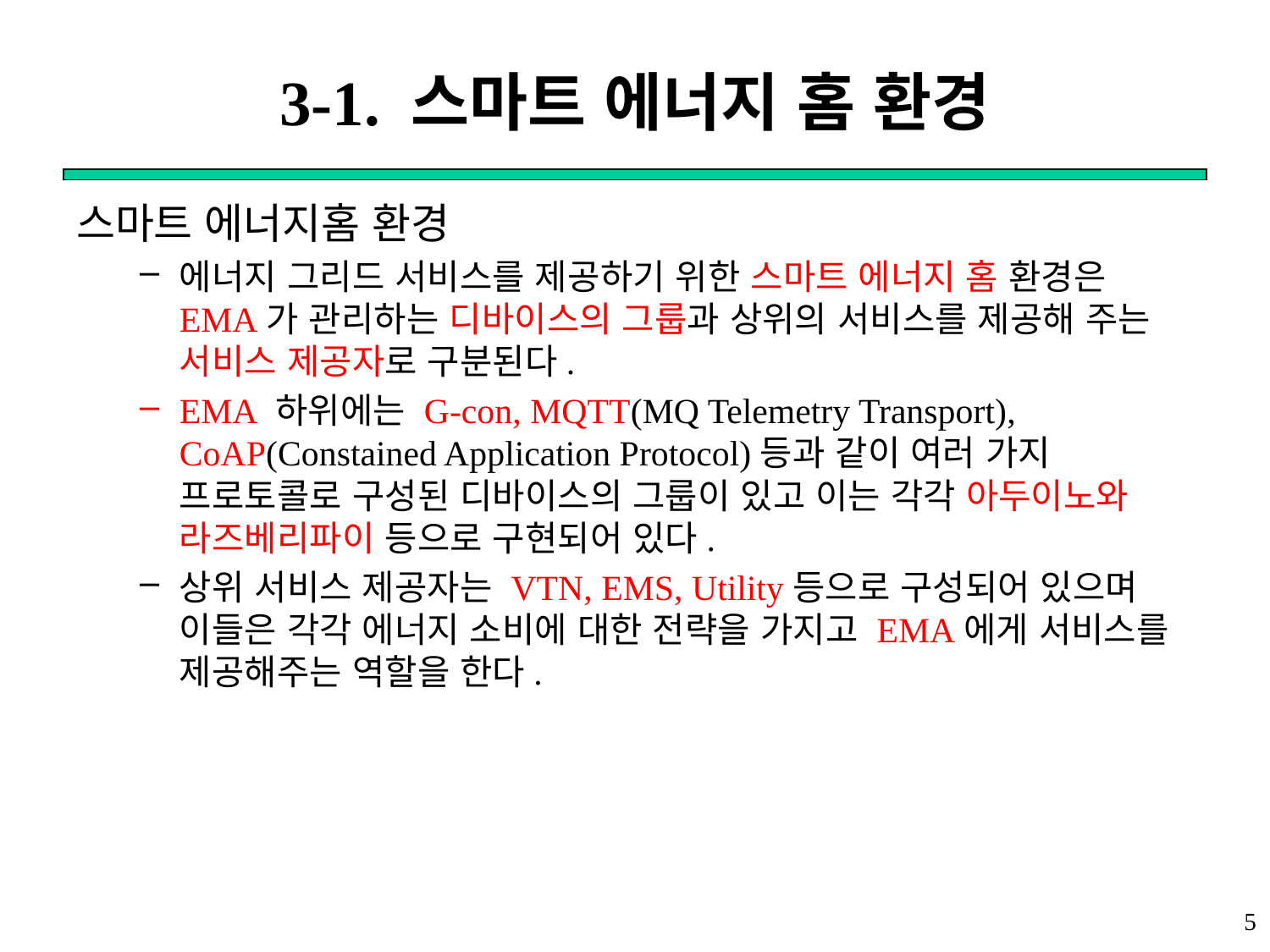

# 3-1. 스마트 에너지 홈 환경
스마트 에너지홈 환경
에너지 그리드 서비스를 제공하기 위한 스마트 에너지 홈 환경은 EMA가 관리하는 디바이스의 그룹과 상위의 서비스를 제공해 주는 서비스 제공자로 구분된다.
EMA 하위에는 G-con, MQTT(MQ Telemetry Transport), CoAP(Constained Application Protocol)등과 같이 여러 가지 프로토콜로 구성된 디바이스의 그룹이 있고 이는 각각 아두이노와 라즈베리파이 등으로 구현되어 있다.
상위 서비스 제공자는 VTN, EMS, Utility등으로 구성되어 있으며 이들은 각각 에너지 소비에 대한 전략을 가지고 EMA에게 서비스를 제공해주는 역할을 한다.

5